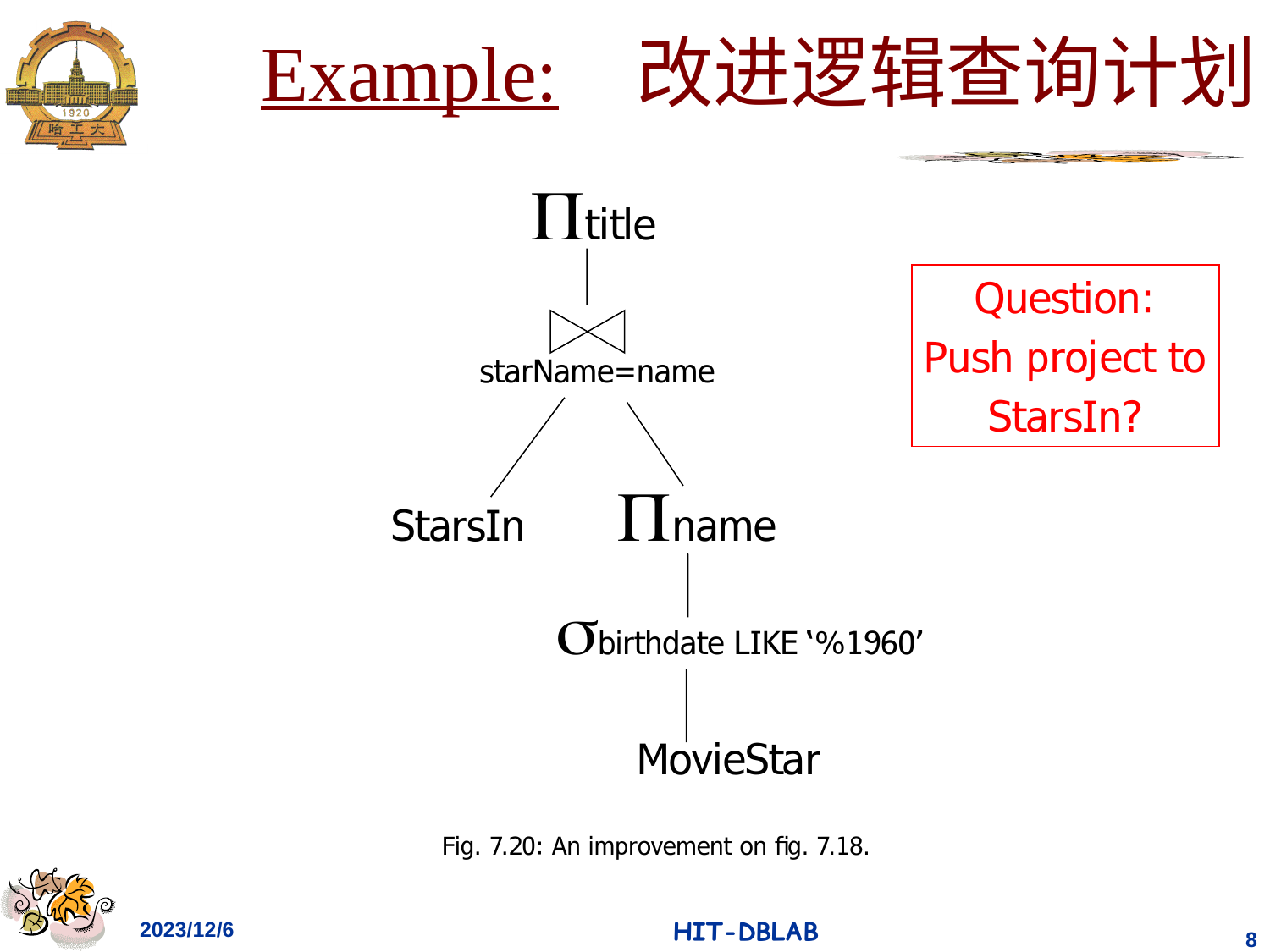

# Example:   改进逻辑查询计划
Πtitle

Question:
Push project to
StarsIn?

starName=name

StarsIn       Πname

σbirthdate LIKE ‘%1960’

 MovieStar
Fig. 7.20: An improvement on fig. 7.18.
2023/12/6
HIT-DBLAB
8